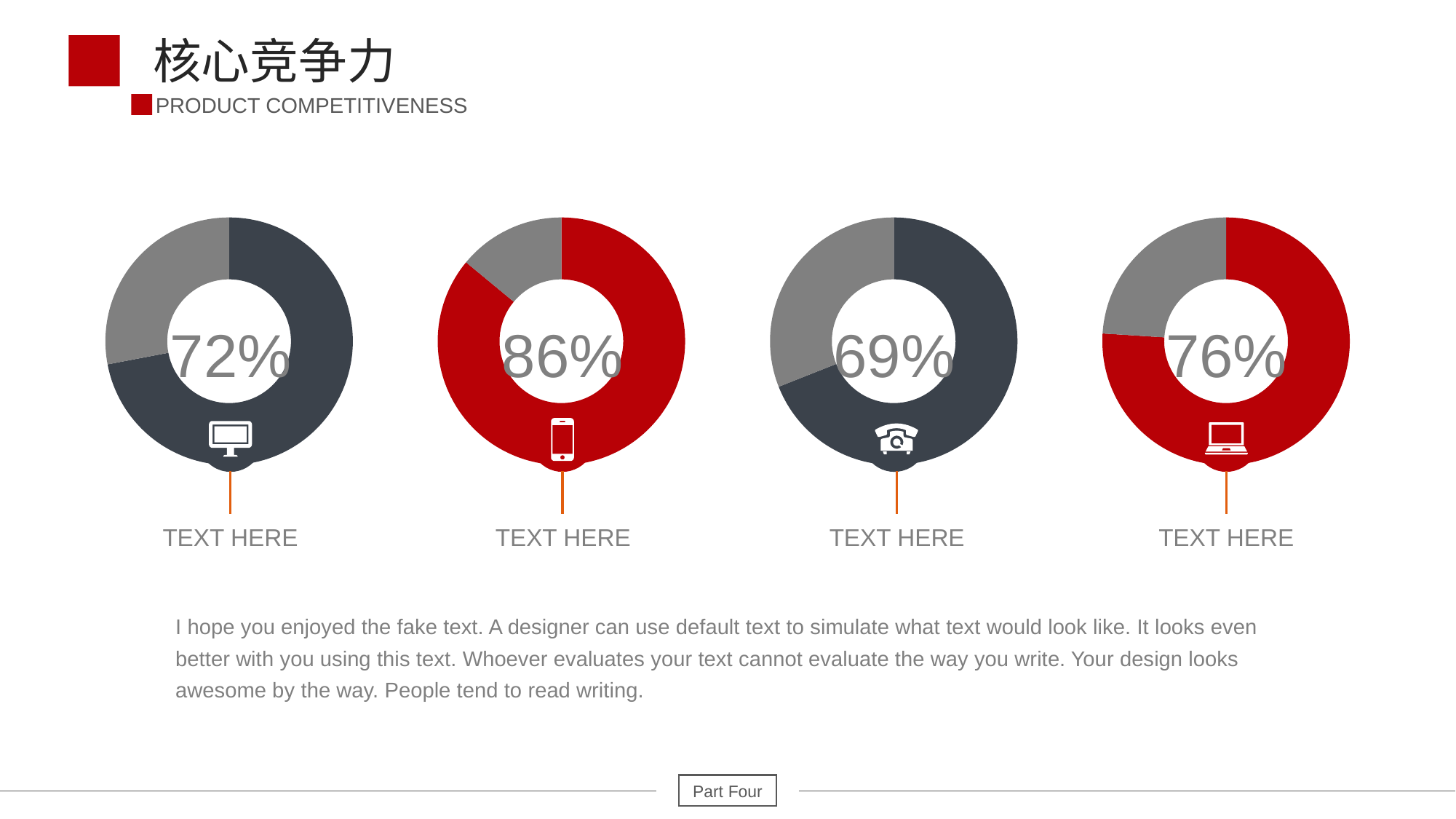

核心竞争力

PRODUCT COMPETITIVENESS

### Chart

| Category | 销售额 |
|---|---|
| 第一季度 | 7.2 |
| 第二季度 | 2.8 |

### Chart

| Category | 销售额 |
|---|---|
| 第一季度 | 8.6 |
| 第二季度 | 1.4 |

### Chart

| Category | 销售额 |
|---|---|
| 第一季度 | 6.9 |
| 第二季度 | 3.1 |

### Chart

| Category | 销售额 |
|---|---|
| 第一季度 | 7.6 |
| 第二季度 | 2.4 |
72%
86%
69%
76%

TEXT HERE
TEXT HERE
TEXT HERE
TEXT HERE
I hope you enjoyed the fake text. A designer can use default text to simulate what text would look like. It looks even better with you using this text. Whoever evaluates your text cannot evaluate the way you write. Your design looks awesome by the way. People tend to read writing.
Part Four